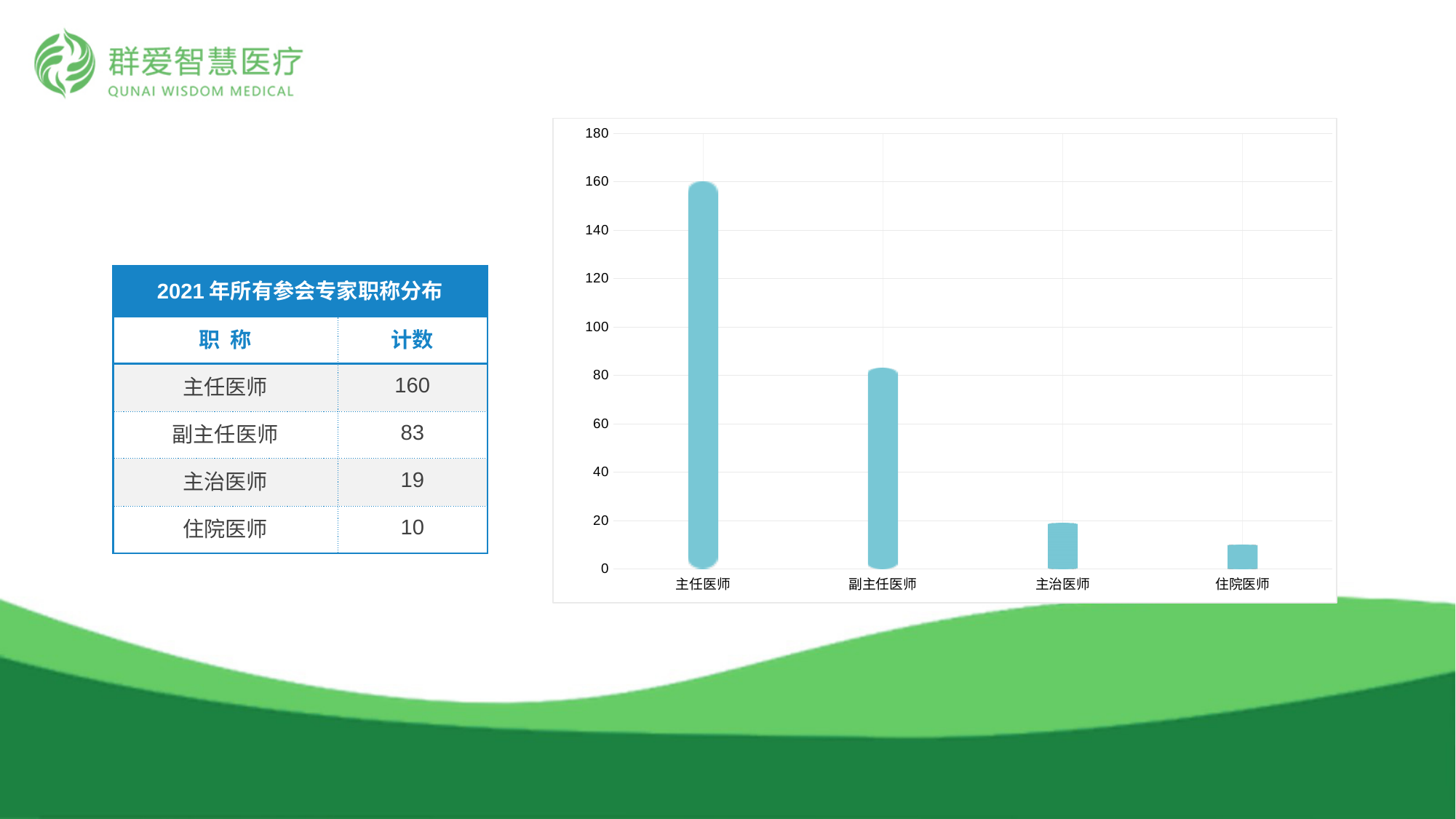

### Chart

| Category | 系列 3 |
|---|---|
| 主任医师 | 160.0 |
| 副主任医师 | 83.0 |
| 主治医师 | 19.0 |
| 住院医师 | 10.0 |
| 2021年所有参会专家职称分布 |  |
| --- | --- |
| 职 称 | 计数 |
| 主任医师 | 160 |
| 副主任医师 | 83 |
| 主治医师 | 19 |
| 住院医师 | 10 |